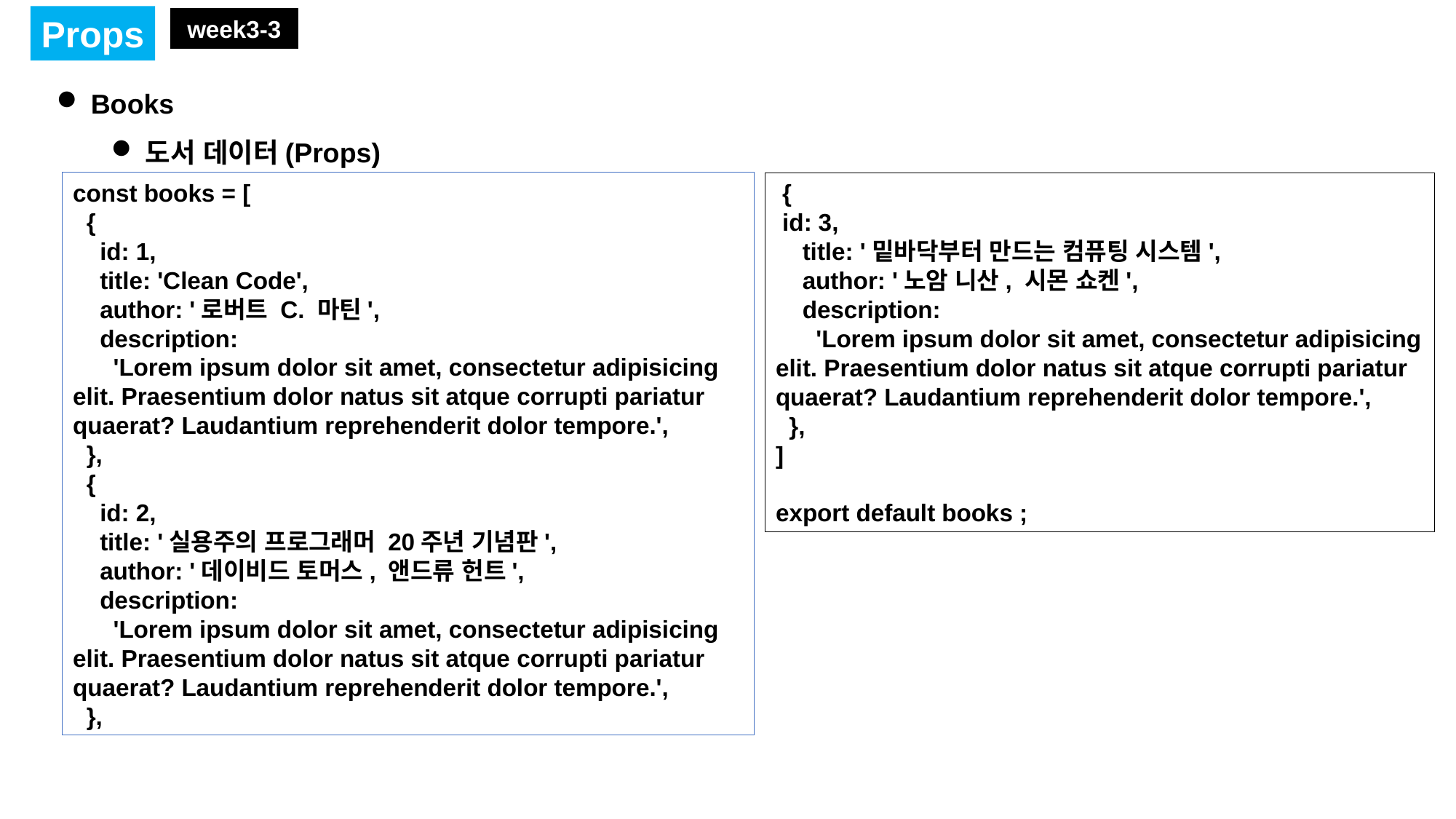

Props
week3-3
Books
도서 데이터(Props)
const books = [
  {
    id: 1,
    title: 'Clean Code',
    author: '로버트 C. 마틴',
    description:
      'Lorem ipsum dolor sit amet, consectetur adipisicing elit. Praesentium dolor natus sit atque corrupti pariatur quaerat? Laudantium reprehenderit dolor tempore.',
  },
  {
    id: 2,
    title: '실용주의 프로그래머 20주년 기념판',
    author: '데이비드 토머스, 앤드류 헌트',
    description:
      'Lorem ipsum dolor sit amet, consectetur adipisicing elit. Praesentium dolor natus sit atque corrupti pariatur quaerat? Laudantium reprehenderit dolor tempore.',
  },
 {
 id: 3,
    title: '밑바닥부터 만드는 컴퓨팅 시스템',
    author: '노암 니산, 시몬 쇼켄',
    description:
      'Lorem ipsum dolor sit amet, consectetur adipisicing elit. Praesentium dolor natus sit atque corrupti pariatur quaerat? Laudantium reprehenderit dolor tempore.',
  },
]

export default books ;